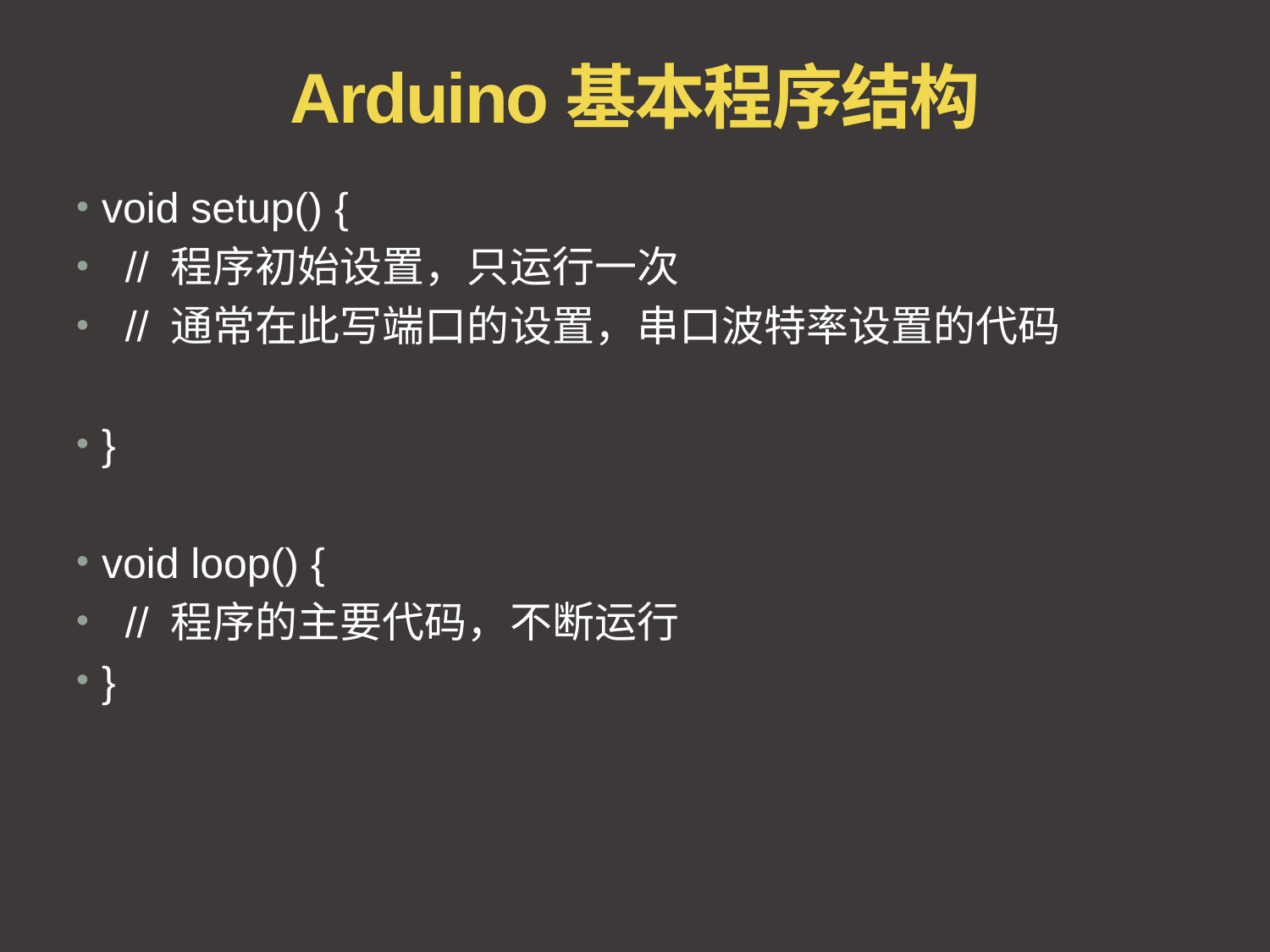

# Arduino基本程序结构
void setup() {
  // 程序初始设置，只运行一次
  // 通常在此写端口的设置，串口波特率设置的代码

}

void loop() {
  // 程序的主要代码，不断运行
}